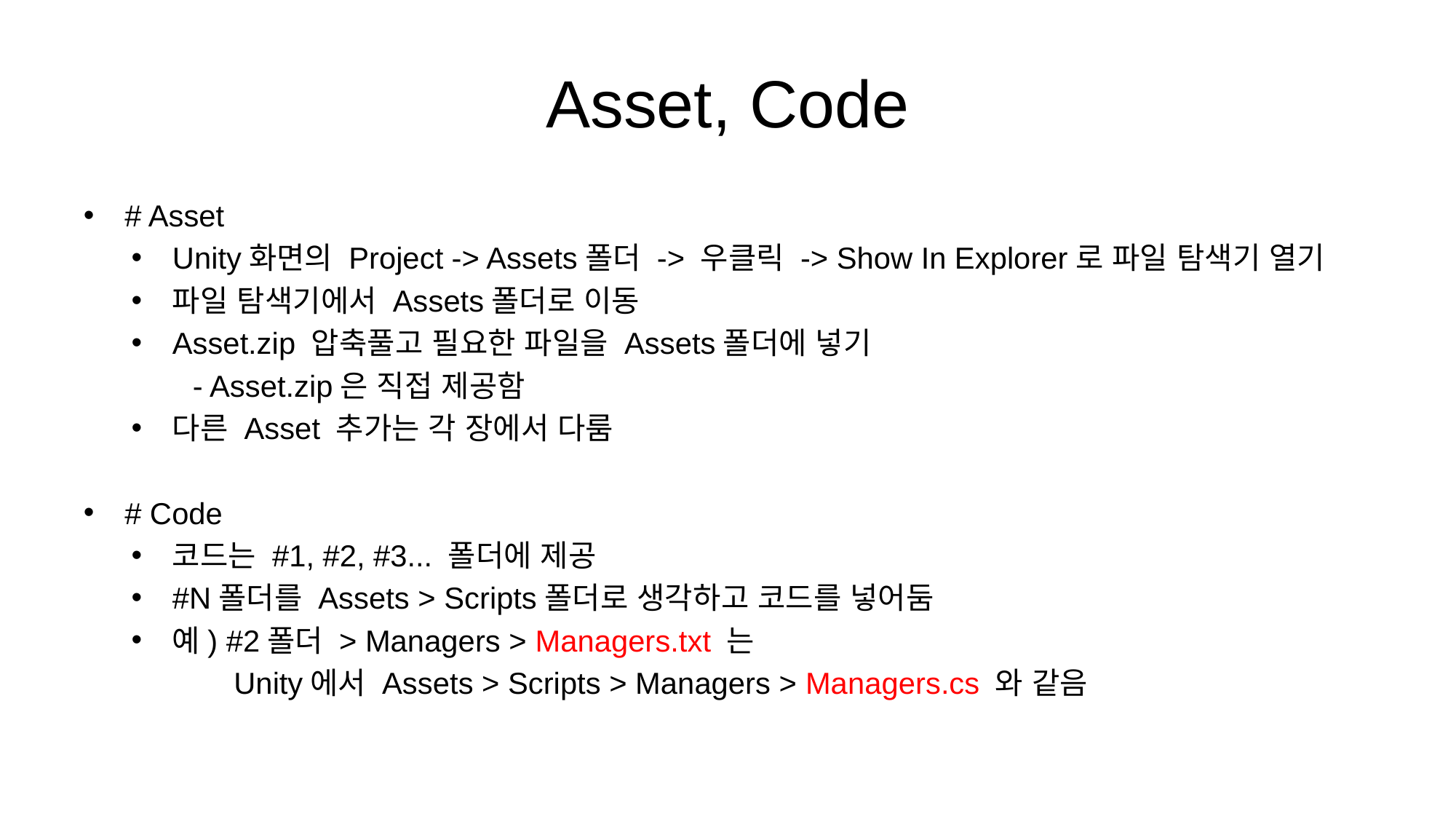

# Asset, Code
# Asset
Unity화면의 Project -> Assets폴더 -> 우클릭 -> Show In Explorer로 파일 탐색기 열기
파일 탐색기에서 Assets폴더로 이동
Asset.zip 압축풀고 필요한 파일을 Assets폴더에 넣기
- Asset.zip은 직접 제공함
다른 Asset 추가는 각 장에서 다룸

# Code
코드는 #1, #2, #3... 폴더에 제공
#N폴더를 Assets > Scripts폴더로 생각하고 코드를 넣어둠
예) #2폴더 > Managers > Managers.txt 는
Unity에서 Assets > Scripts > Managers > Managers.cs 와 같음